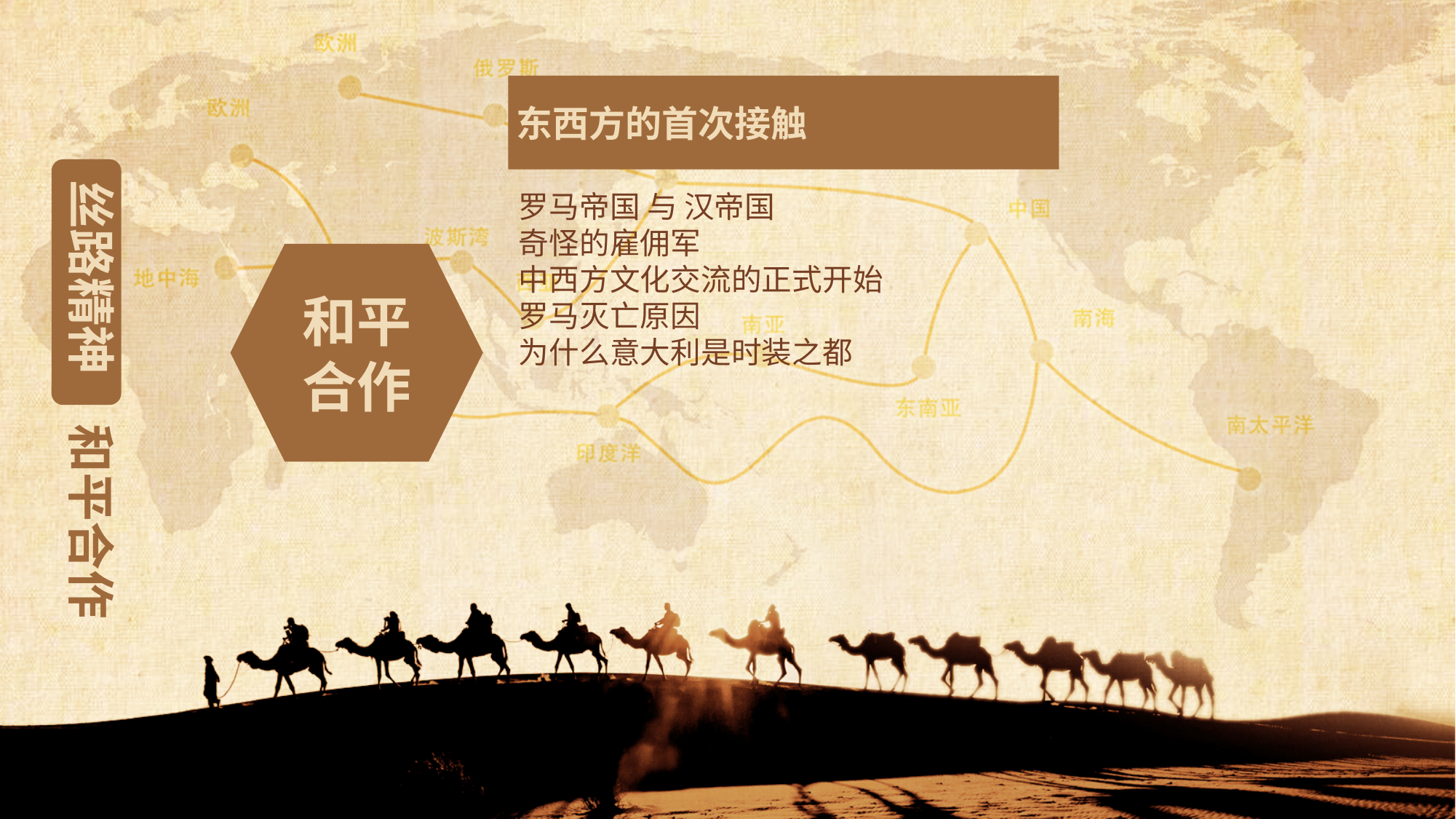

东西方的首次接触

丝路精神
罗马帝国 与 汉帝国
奇怪的雇佣军
中西方文化交流的正式开始
罗马灭亡原因
为什么意大利是时装之都
和平合作
和平合作